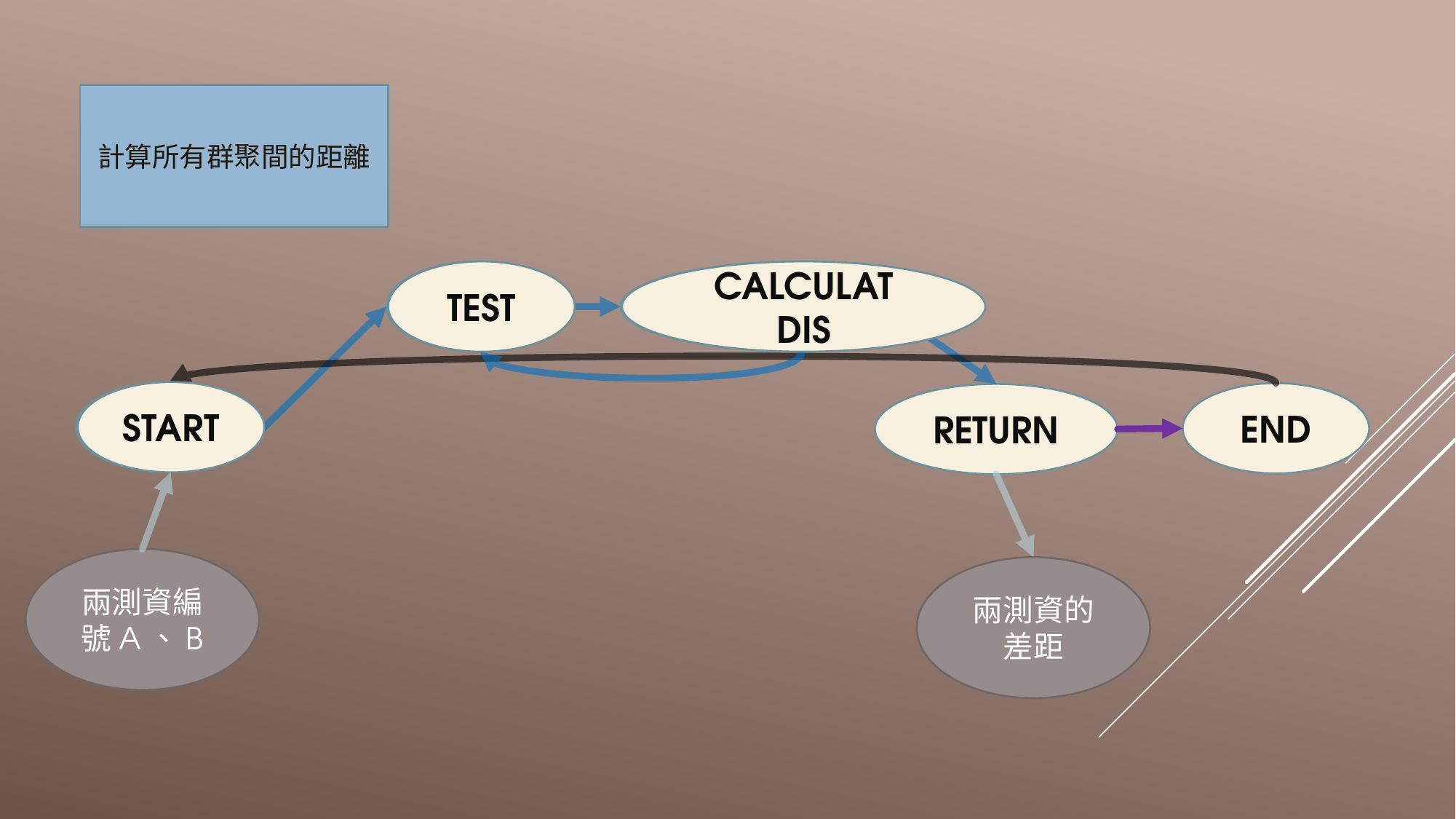

計算所有群聚間的距離

TEST
TEST
CALCULAT
DIS
CALCULAT
DIS
START
START
END
RETURN
兩測資編號A、B
兩測資的差距